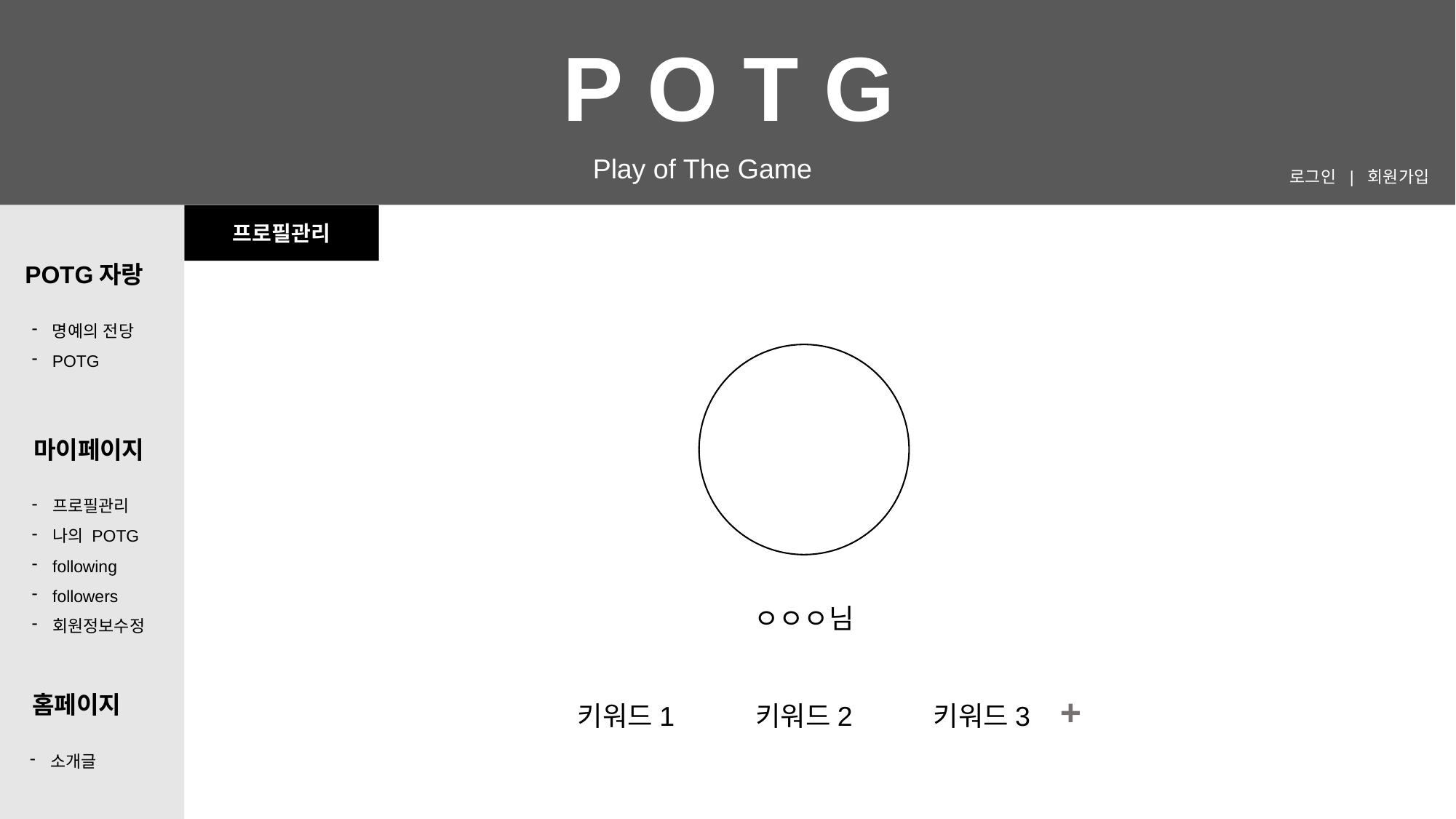

P O T G
Play of The Game
로그인  |  회원가입

프로필관리
POTG자랑
명예의 전당
POTG

마이페이지
프로필관리
나의 POTG
following
followers
회원정보수정
ㅇㅇㅇ님
+
홈페이지
키워드1
키워드2
키워드3
소개글